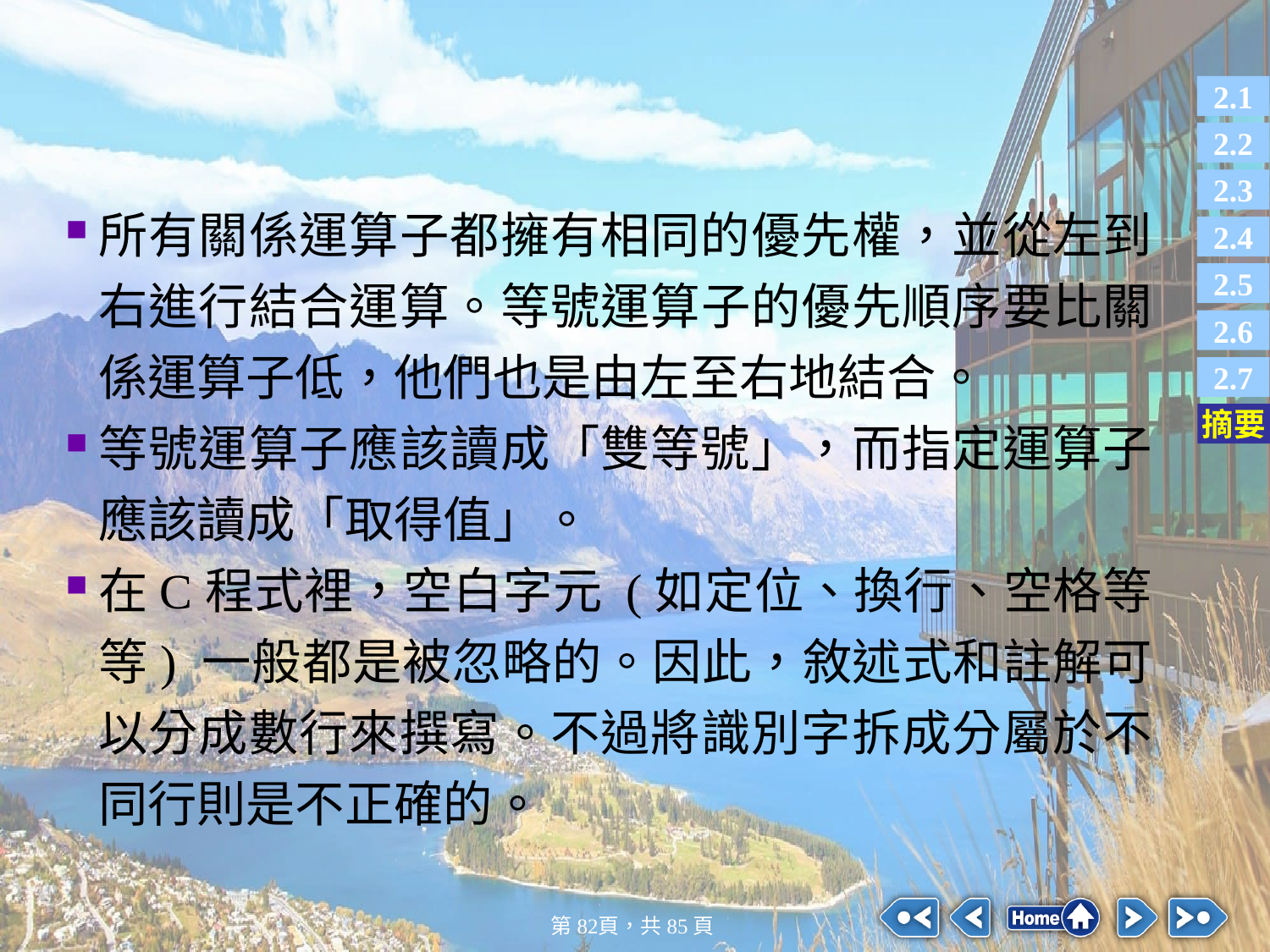

#
所有關係運算子都擁有相同的優先權，並從左到右進行結合運算。等號運算子的優先順序要比關係運算子低，他們也是由左至右地結合。
等號運算子應該讀成「雙等號」，而指定運算子應該讀成「取得值」。
在C程式裡，空白字元 (如定位、換行、空格等等) 一般都是被忽略的。因此，敘述式和註解可以分成數行來撰寫。不過將識別字拆成分屬於不同行則是不正確的。